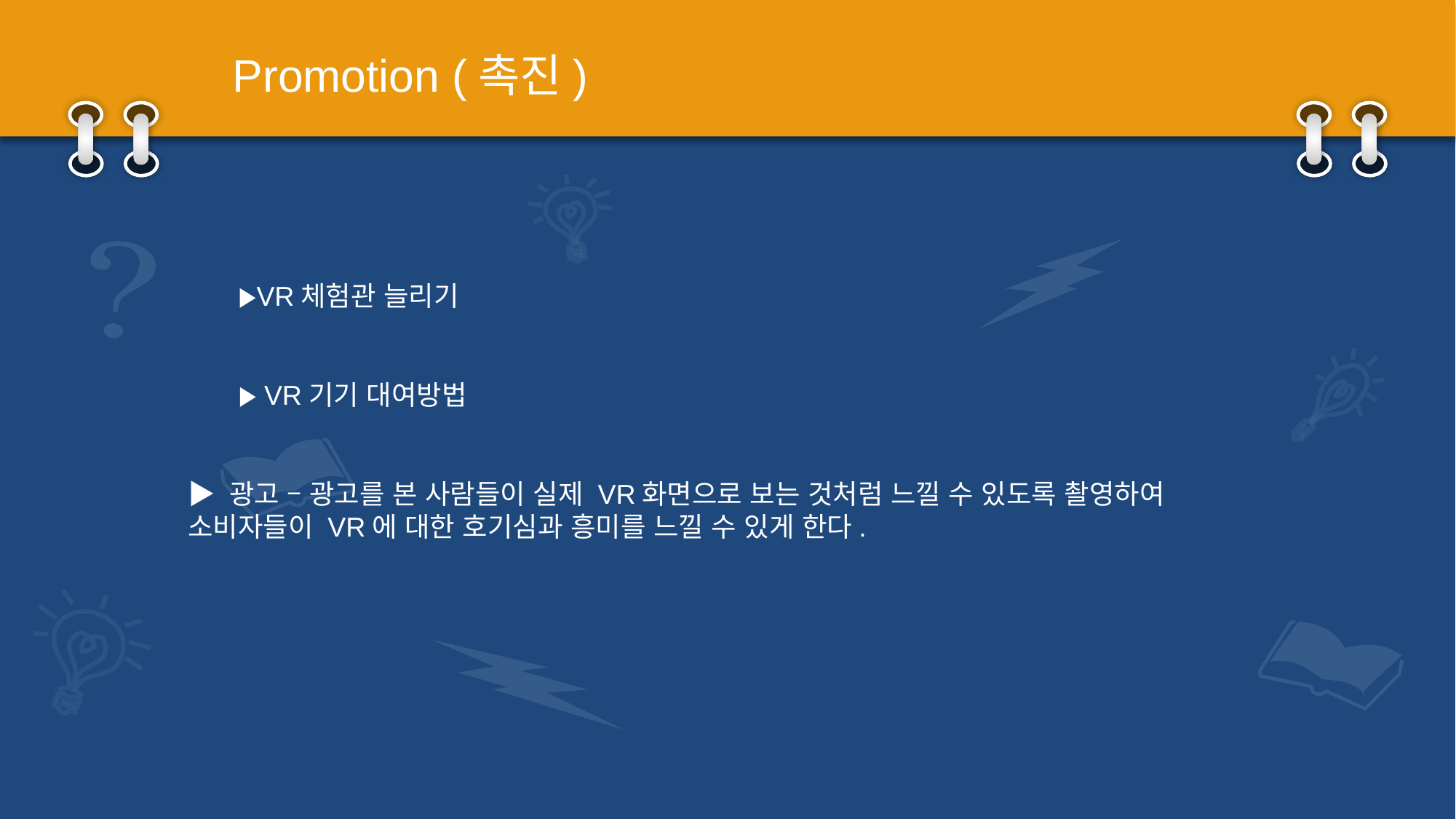

Promotion (촉진)
▶VR체험관 늘리기
▶ VR기기 대여방법
▶ 광고 – 광고를 본 사람들이 실제 VR화면으로 보는 것처럼 느낄 수 있도록 촬영하여
소비자들이 VR에 대한 호기심과 흥미를 느낄 수 있게 한다.